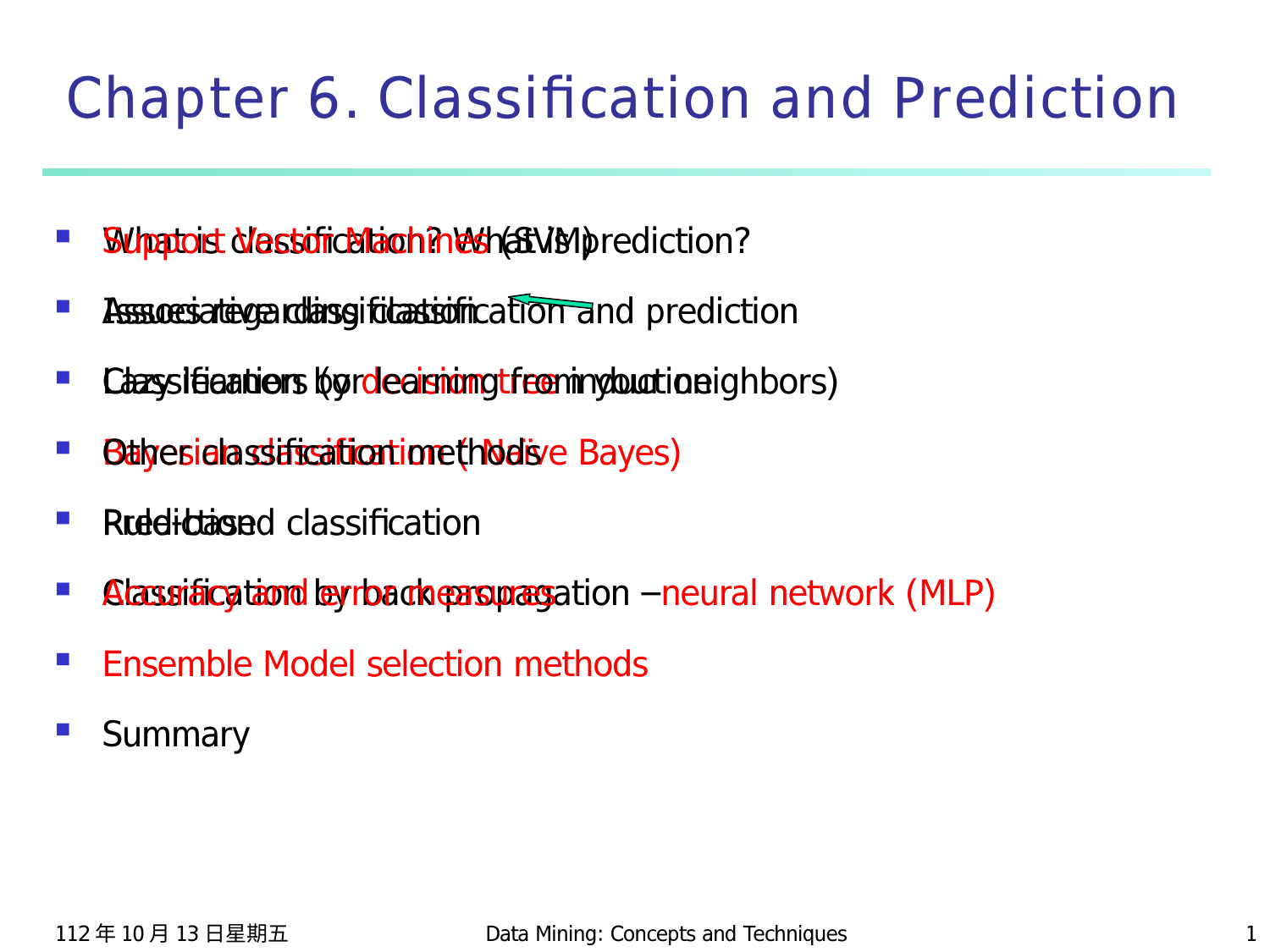

# Chapter 6. Classification and Prediction
What is classification? What is prediction?
Issues regarding classification and prediction
Classification by decision tree induction
Bayesian classification ( Naïve Bayes)
Rule-based classification
Classification by back propagation –neural network (MLP)
Support Vector Machines (SVM)
Associative classification
Lazy learners (or learning from your neighbors)
Other classification methods
Prediction
Accuracy and error measures
Ensemble Model selection methods
Summary

112年10月13日星期五
Data Mining: Concepts and Techniques
1